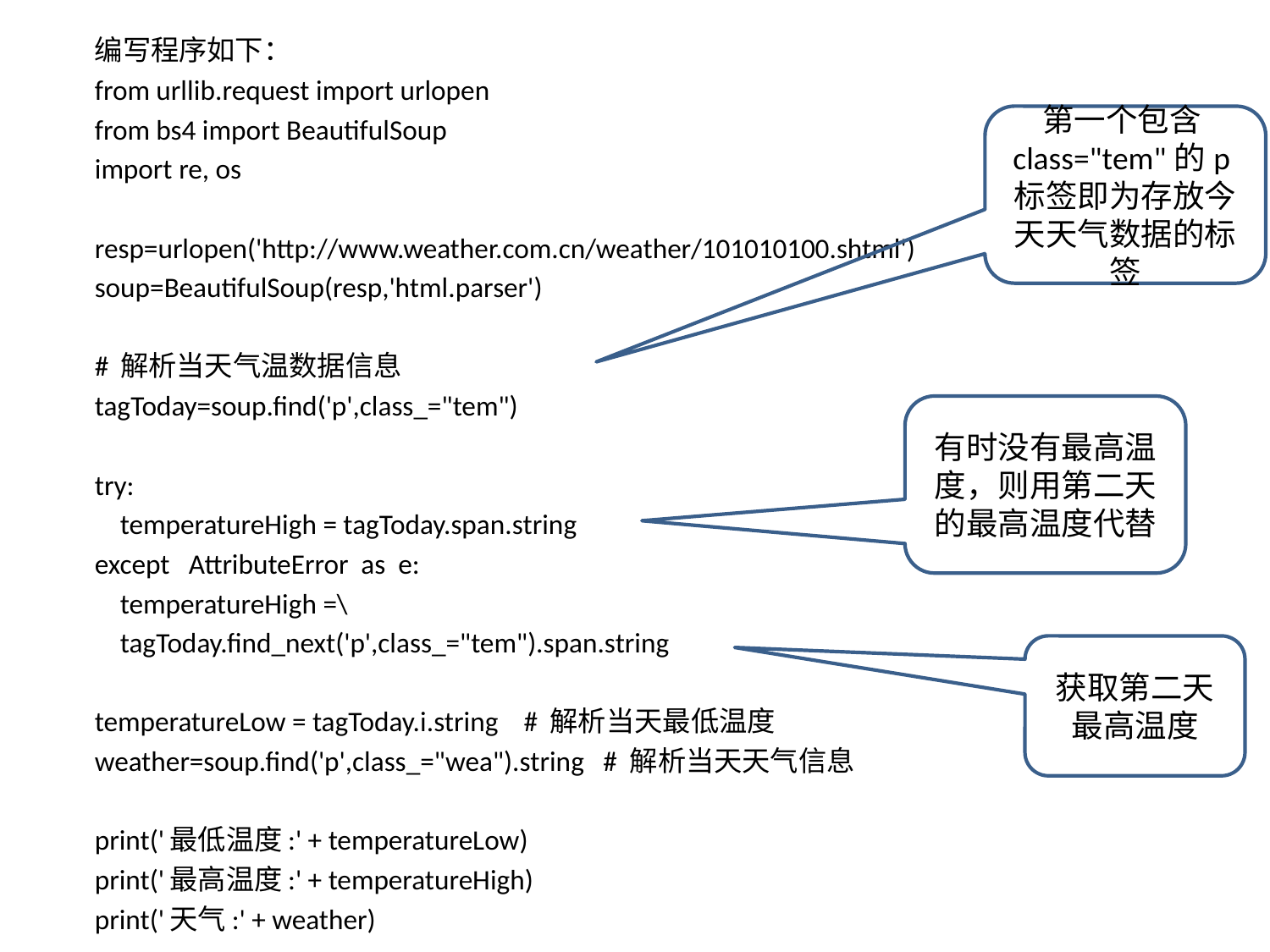

编写程序如下：
from urllib.request import urlopen
from bs4 import BeautifulSoup
import re, os

resp=urlopen('http://www.weather.com.cn/weather/101010100.shtml')
soup=BeautifulSoup(resp,'html.parser')

# 解析当天气温数据信息
tagToday=soup.find('p',class_="tem")

try:
    temperatureHigh = tagToday.span.string
except   AttributeError  as  e:
    temperatureHigh =\
    tagToday.find_next('p',class_="tem").span.string

temperatureLow = tagToday.i.string    # 解析当天最低温度
weather=soup.find('p',class_="wea").string   # 解析当天天气信息

print('最低温度:' + temperatureLow)
print('最高温度:' + temperatureHigh)
print('天气:' + weather)

第一个包含class="tem"的p标签即为存放今天天气数据的标签
有时没有最高温度，则用第二天的最高温度代替
获取第二天最高温度